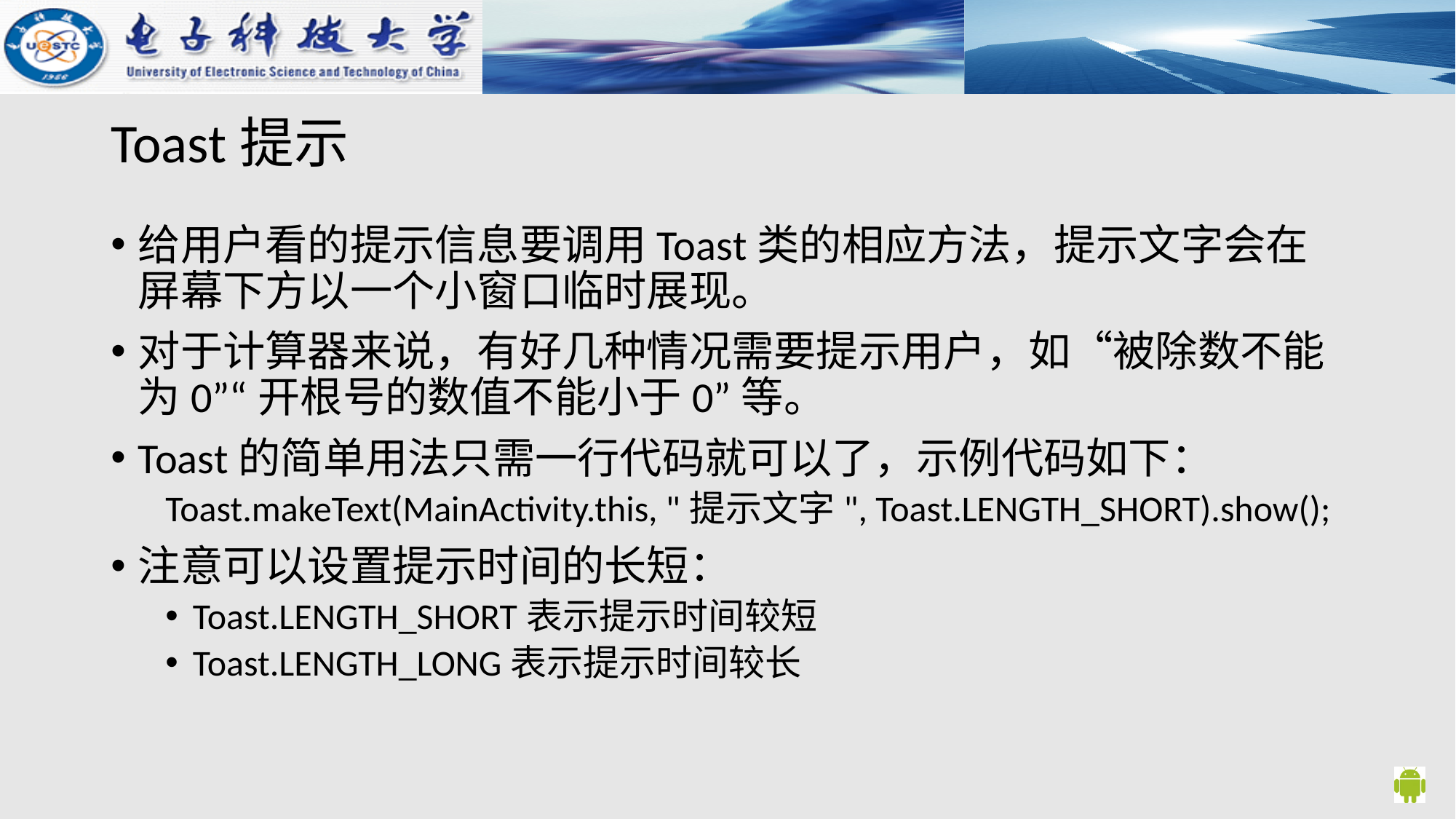

# Toast提示
给用户看的提示信息要调用Toast类的相应方法，提示文字会在屏幕下方以一个小窗口临时展现。
对于计算器来说，有好几种情况需要提示用户，如“被除数不能为0”“开根号的数值不能小于0”等。
Toast的简单用法只需一行代码就可以了，示例代码如下：
Toast.makeText(MainActivity.this, "提示文字", Toast.LENGTH_SHORT).show();
注意可以设置提示时间的长短：
Toast.LENGTH_SHORT表示提示时间较短
Toast.LENGTH_LONG表示提示时间较长